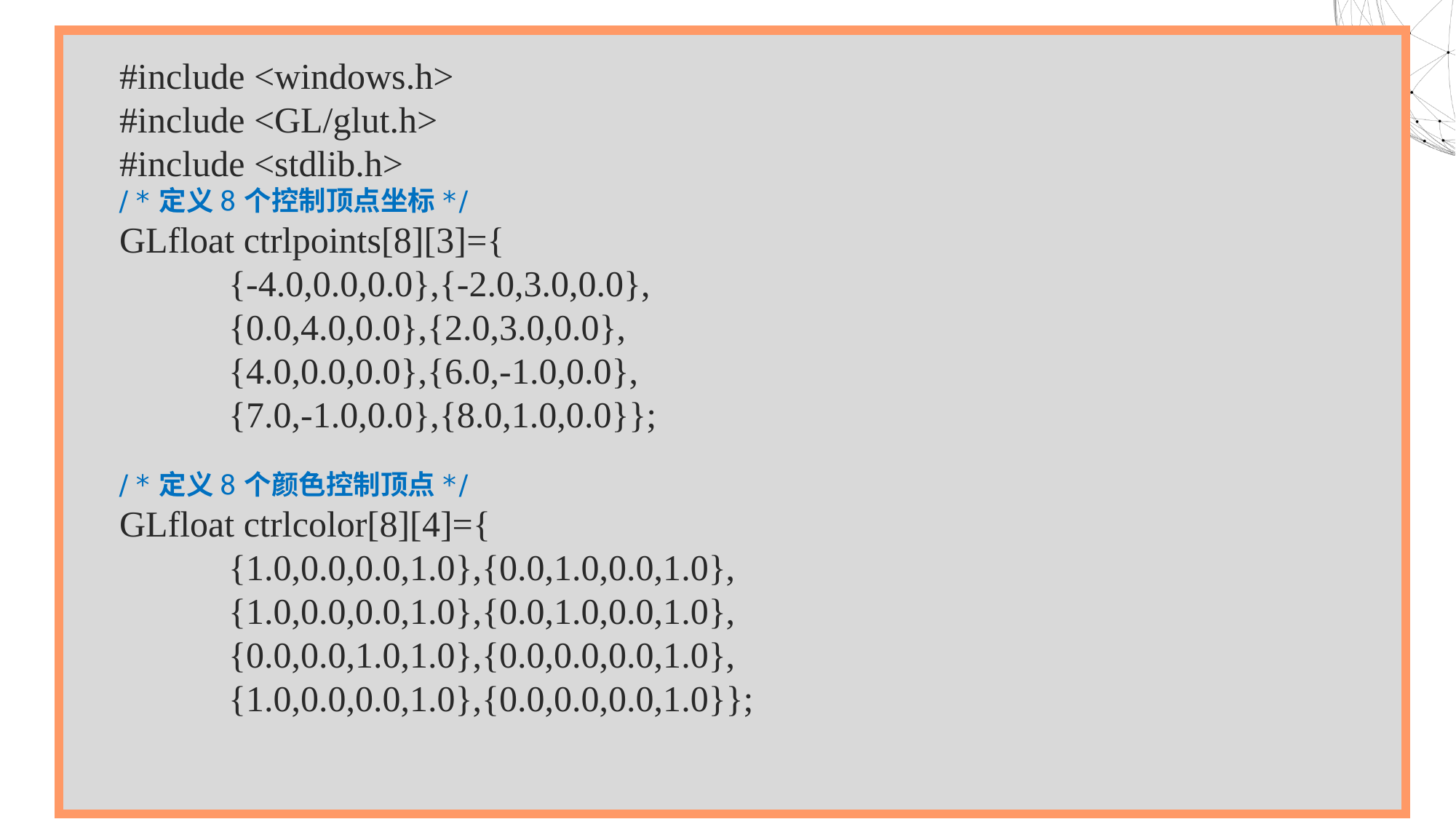

#include <windows.h>
#include <GL/glut.h>
#include <stdlib.h>
/*定义8个控制顶点坐标*/
GLfloat ctrlpoints[8][3]={
	{-4.0,0.0,0.0},{-2.0,3.0,0.0},
	{0.0,4.0,0.0},{2.0,3.0,0.0},
	{4.0,0.0,0.0},{6.0,-1.0,0.0},
	{7.0,-1.0,0.0},{8.0,1.0,0.0}};

/*定义8个颜色控制顶点*/
GLfloat ctrlcolor[8][4]={
	{1.0,0.0,0.0,1.0},{0.0,1.0,0.0,1.0},
	{1.0,0.0,0.0,1.0},{0.0,1.0,0.0,1.0},
	{0.0,0.0,1.0,1.0},{0.0,0.0,0.0,1.0},
	{1.0,0.0,0.0,1.0},{0.0,0.0,0.0,1.0}};